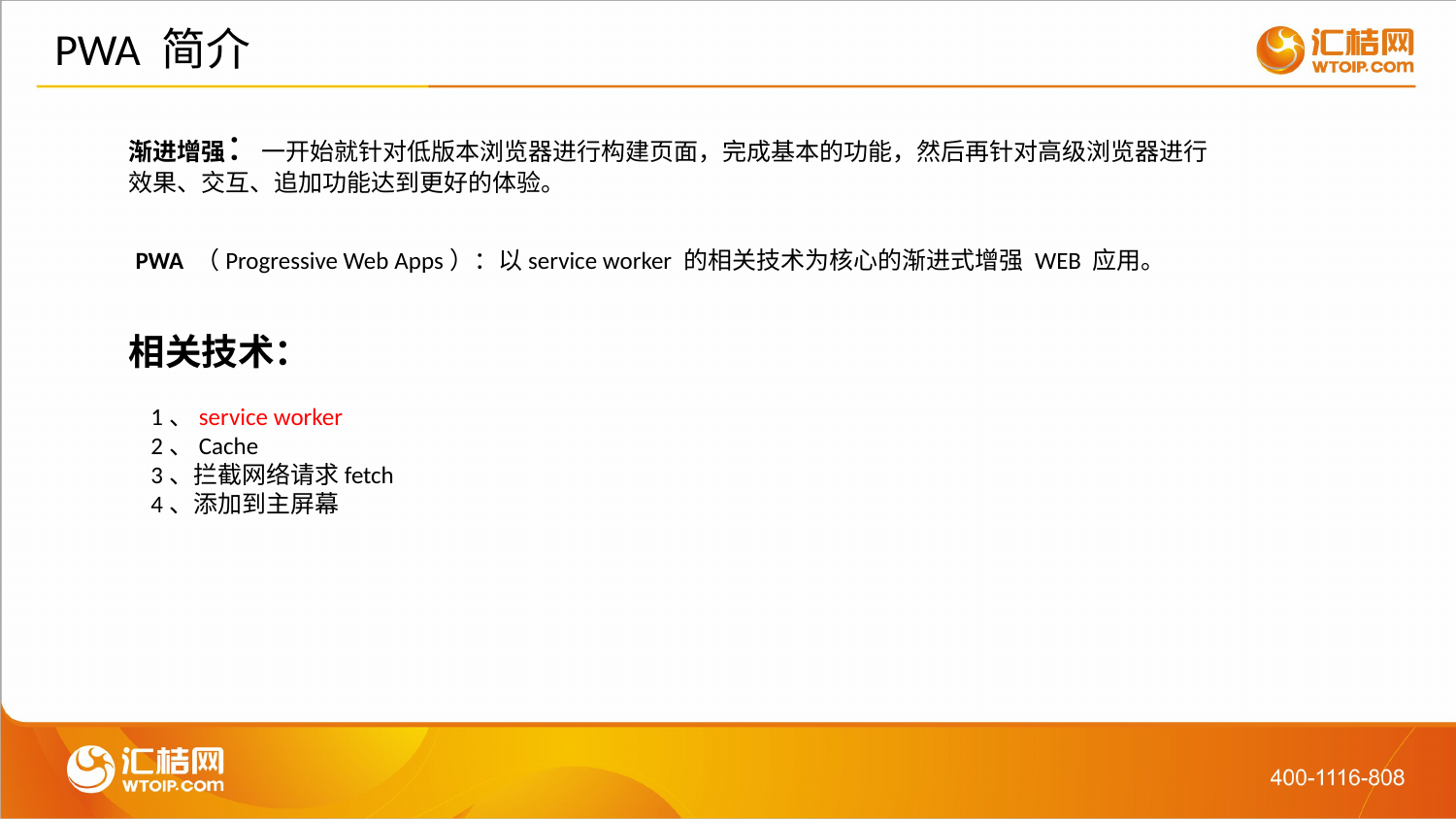

# PWA 简介
渐进增强：一开始就针对低版本浏览器进行构建页面，完成基本的功能，然后再针对高级浏览器进行效果、交互、追加功能达到更好的体验。
PWA （Progressive Web Apps）：以service worker 的相关技术为核心的渐进式增强 WEB 应用。
相关技术：

    1、service worker
    2、Cache
    3、拦截网络请求fetch
    4、添加到主屏幕